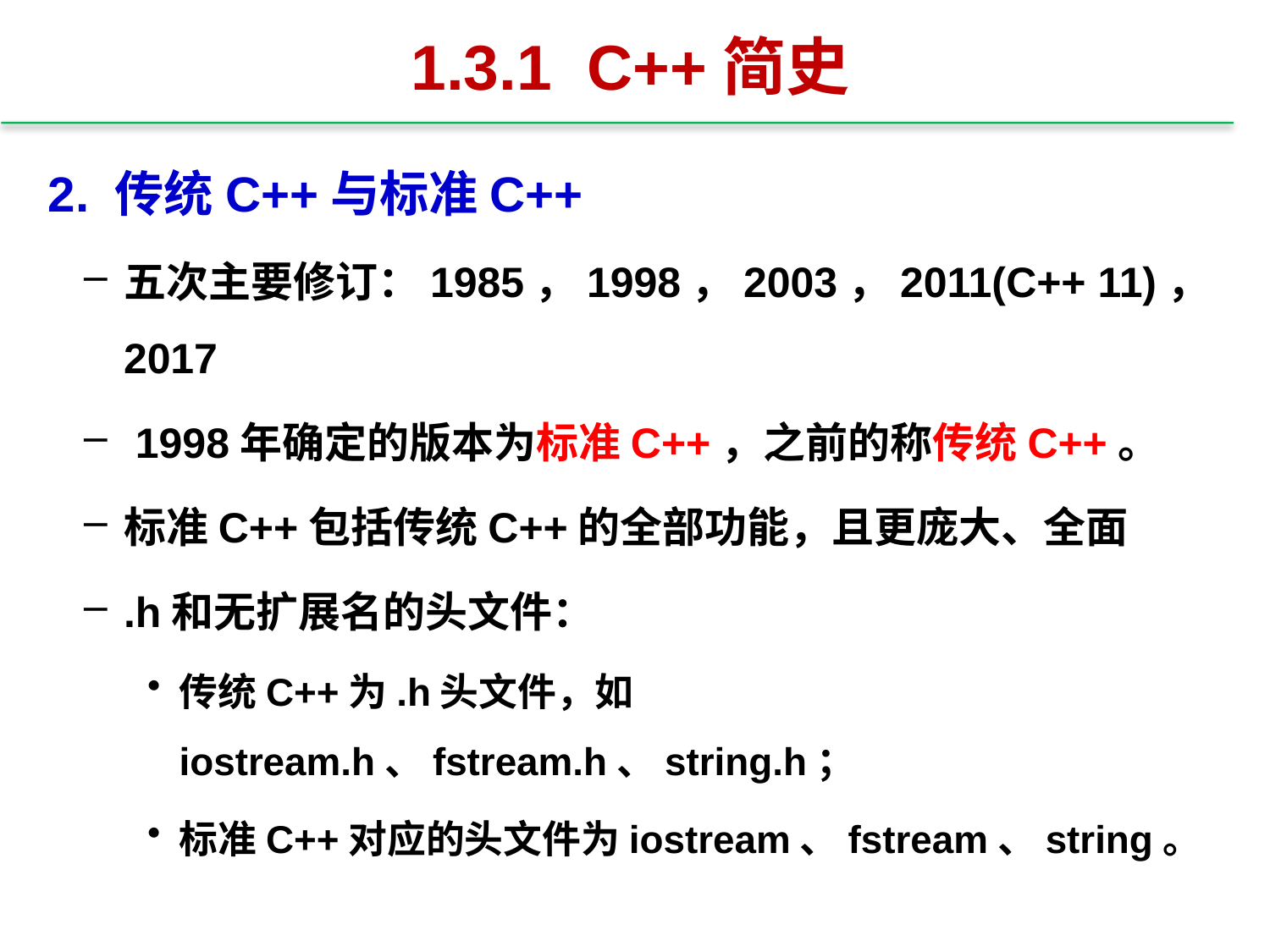

# 1.3.1  C++简史
  2. 传统C++与标准C++
五次主要修订：1985，1998，2003，2011(C++ 11)，2017
 1998年确定的版本为标准C++，之前的称传统C++。
标准C++包括传统C++的全部功能，且更庞大、全面
.h和无扩展名的头文件：
传统C++为.h头文件，如iostream.h、fstream.h、string.h；
标准C++对应的头文件为iostream、fstream、string。